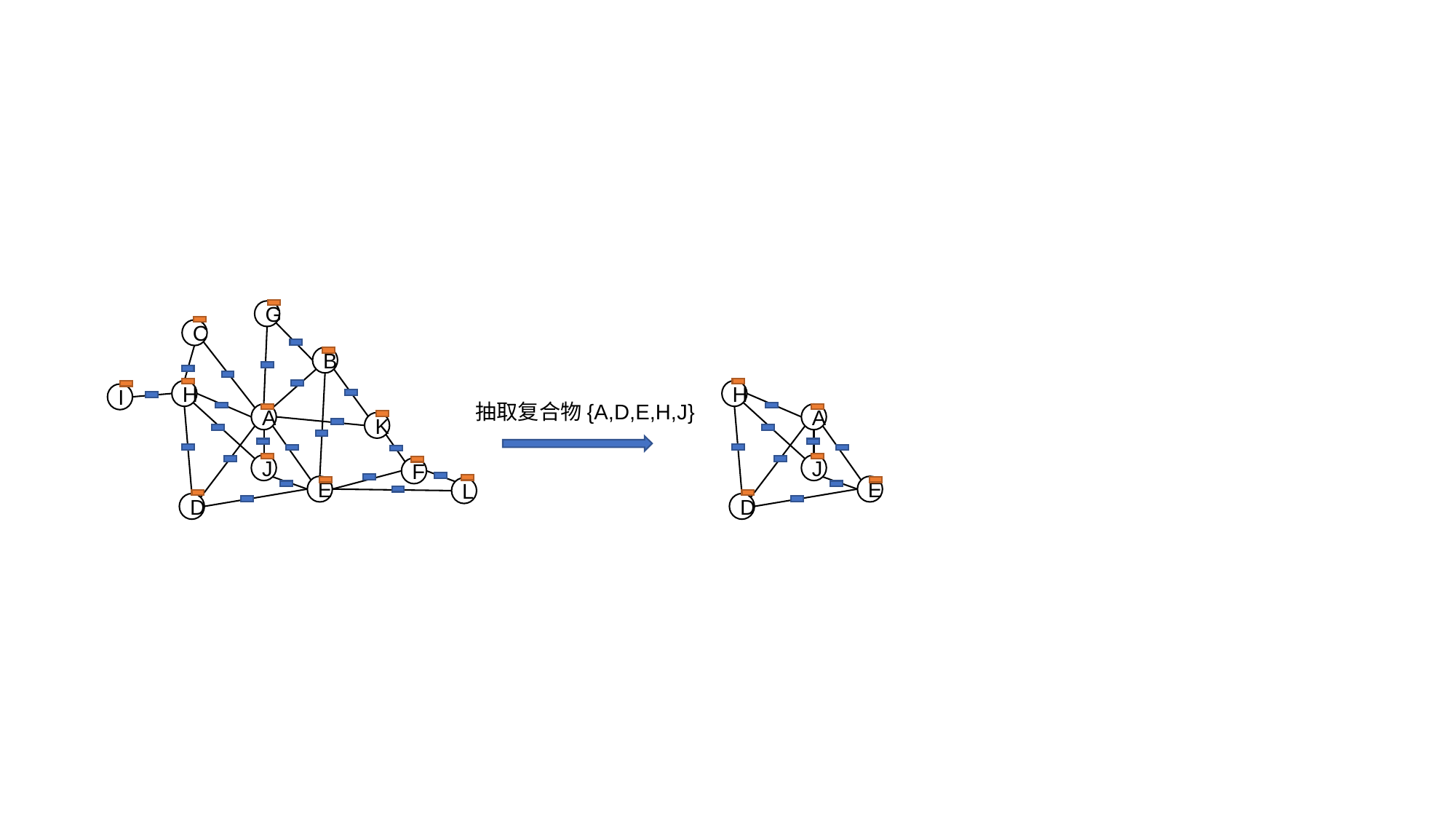

G
C
B
H
I
A
K
J
F
E
L
D

H
抽取复合物{A,D,E,H,J}

A

J

E

D